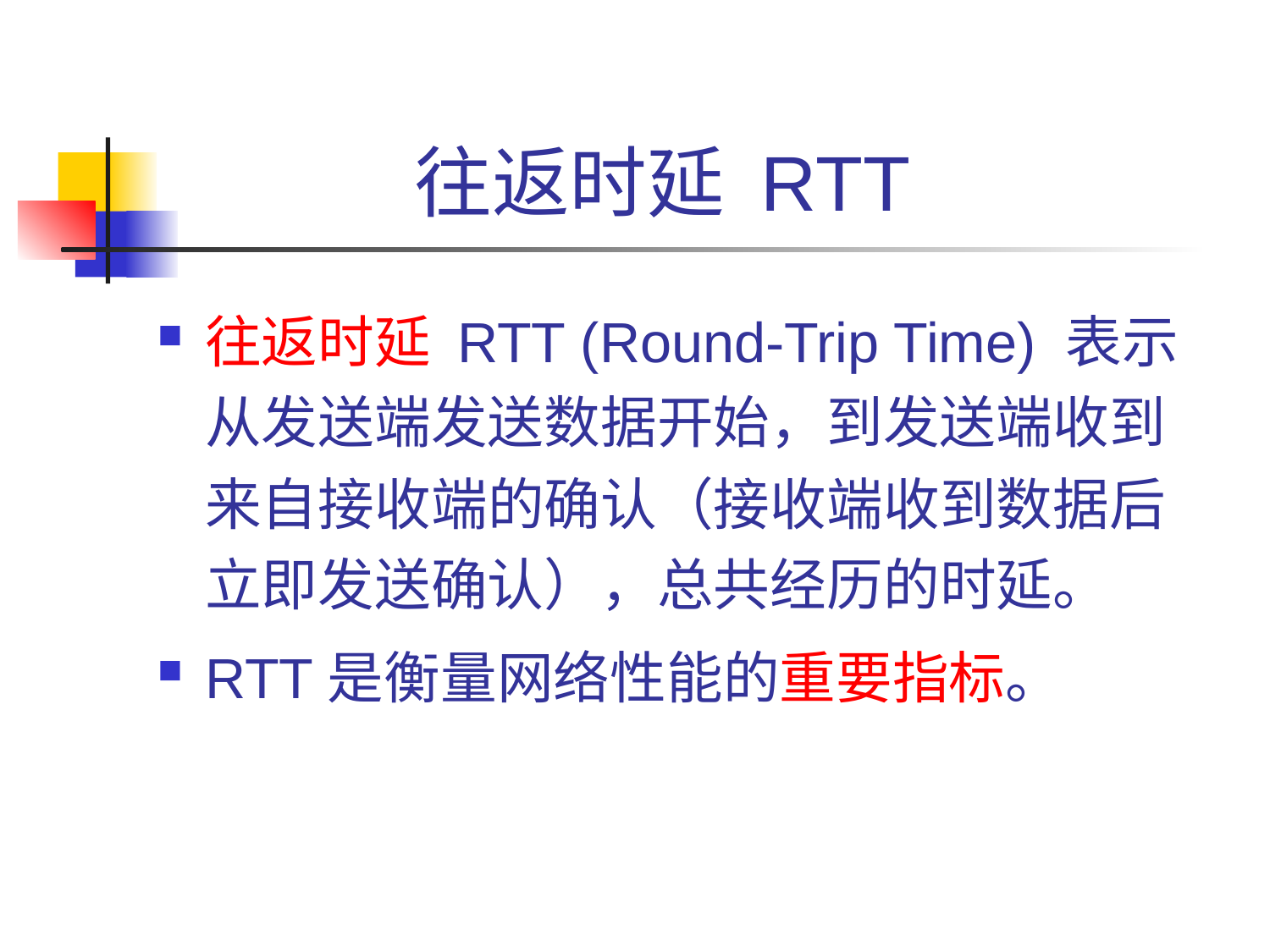

# 往返时延 RTT
往返时延 RTT (Round-Trip Time) 表示从发送端发送数据开始，到发送端收到来自接收端的确认（接收端收到数据后立即发送确认），总共经历的时延。
RTT是衡量网络性能的重要指标。